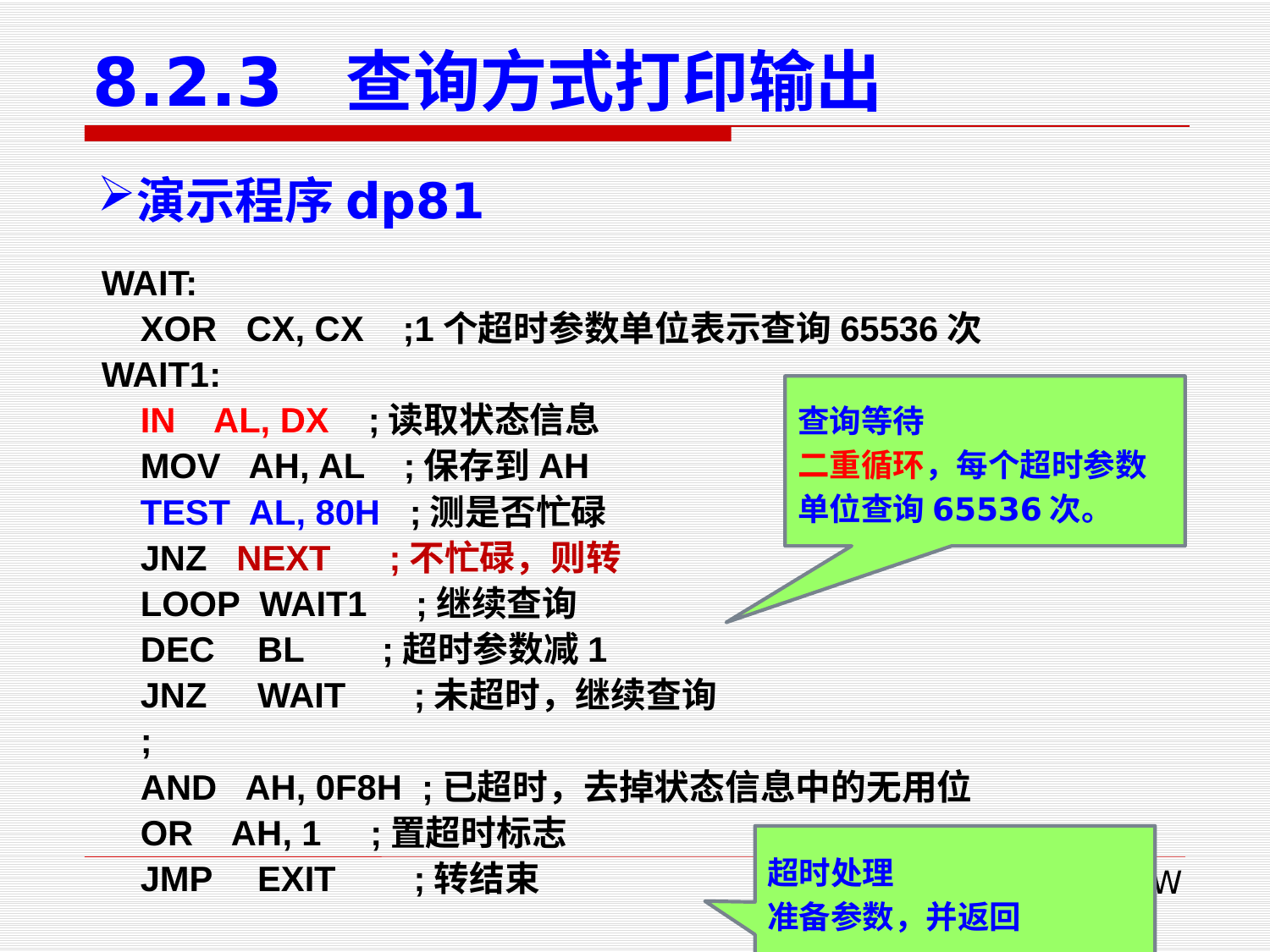

# 8.2.3  查询方式打印输出
演示程序dp81
WAIT:
    XOR   CX, CX    ;1个超时参数单位表示查询65536次
WAIT1:
    IN    AL, DX    ;读取状态信息
    MOV   AH, AL    ;保存到AH
    TEST  AL, 80H   ;测是否忙碌
    JNZ   NEXT      ;不忙碌，则转
    LOOP  WAIT1     ;继续查询
    DEC	   BL        ;超时参数减1
    JNZ	   WAIT	      ;未超时，继续查询
    ;
    AND   AH, 0F8H  ;已超时，去掉状态信息中的无用位
    OR    AH, 1     ;置超时标志
    JMP	   EXIT	      ;转结束
查询等待
二重循环，每个超时参数单位查询65536次。
超时处理
准备参数，并返回